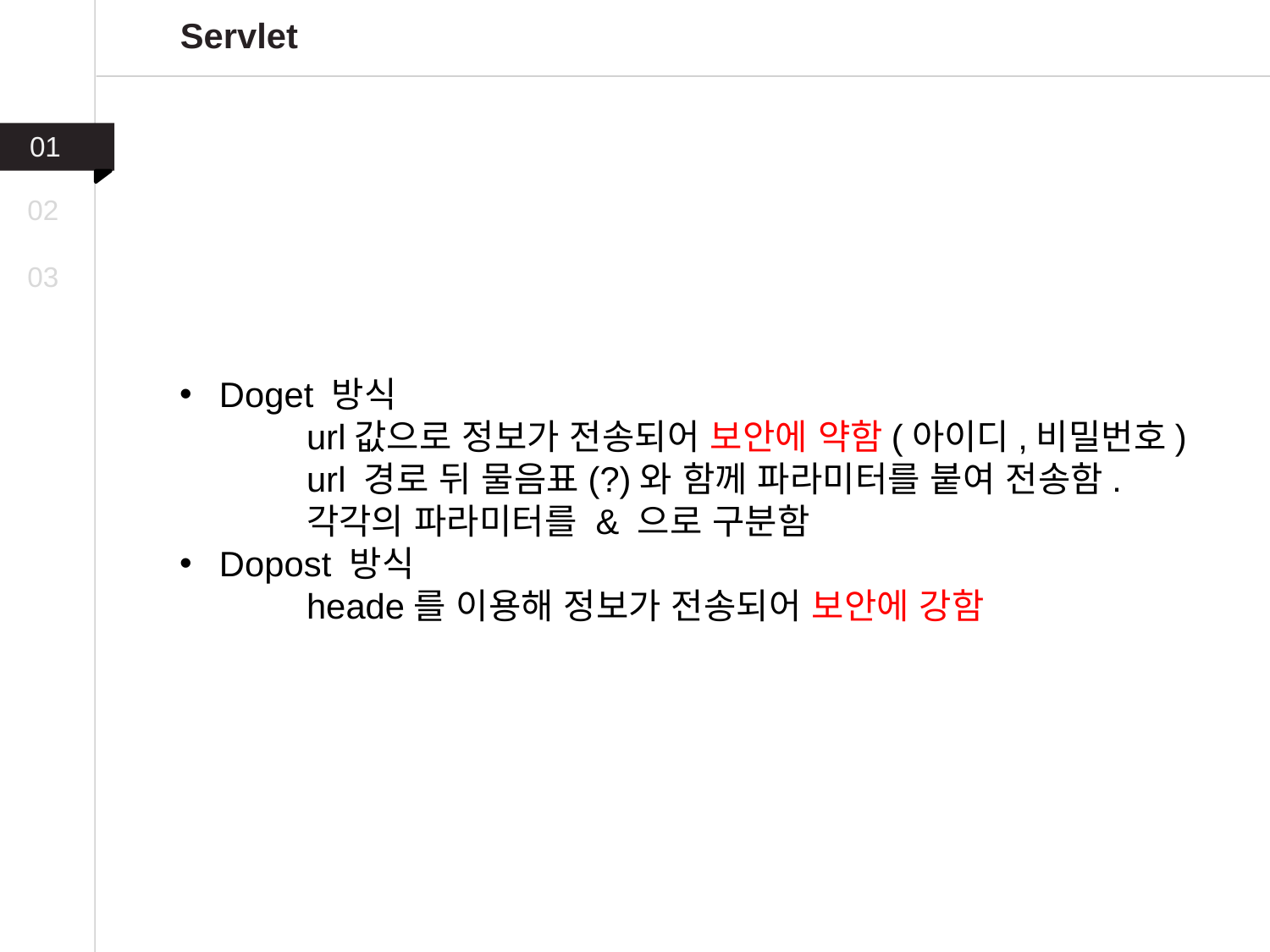

Servlet
01

02
03
Doget 방식
	url값으로 정보가 전송되어 보안에 약함(아이디,비밀번호)
	url 경로 뒤 물음표(?)와 함께 파라미터를 붙여 전송함.
	각각의 파라미터를 & 으로 구분함
Dopost 방식
	heade를 이용해 정보가 전송되어 보안에 강함